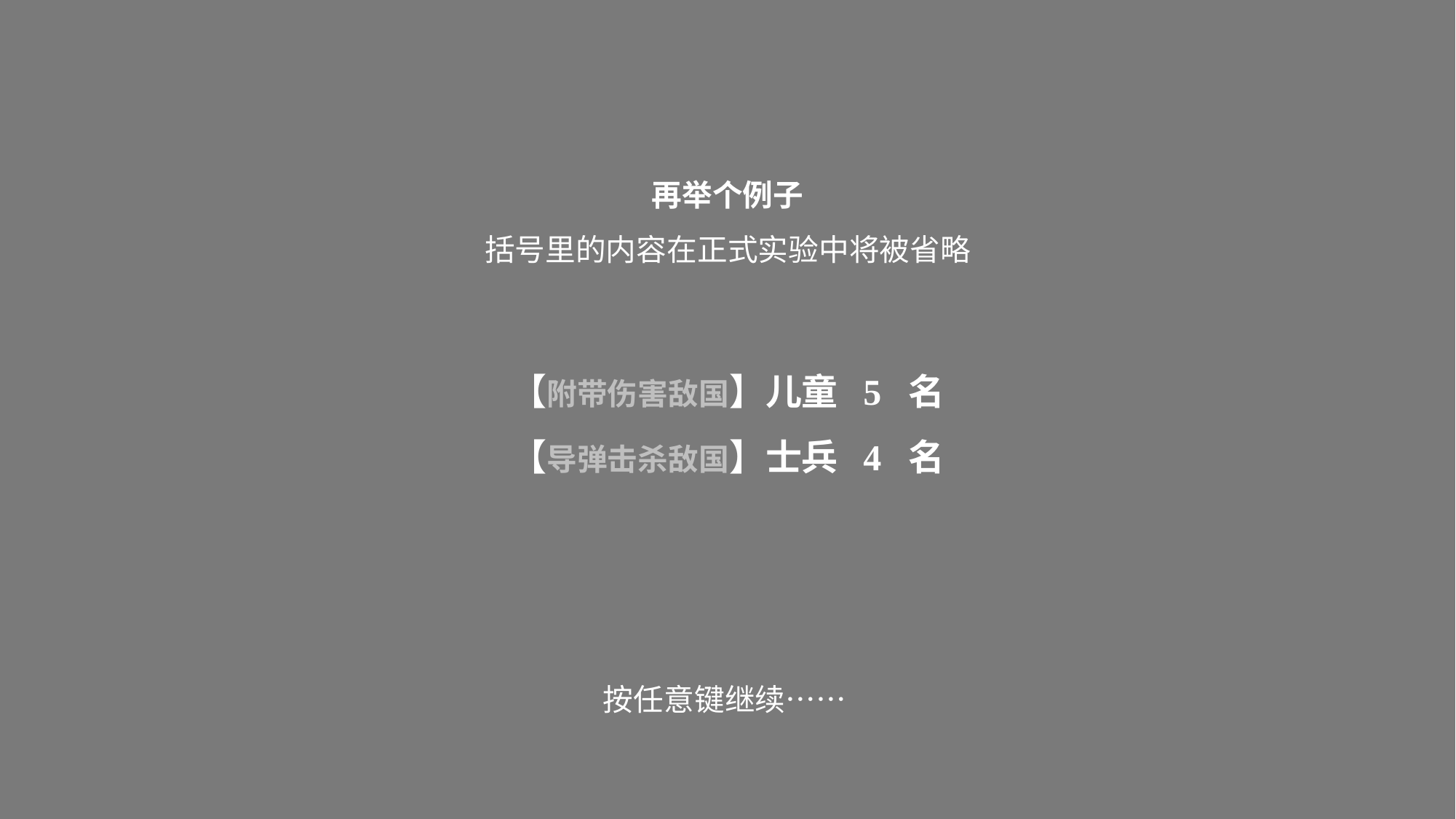

再举个例子
括号里的内容在正式实验中将被省略
【附带伤害敌国】儿童  5  名
【导弹击杀敌国】士兵  4  名
按任意键继续……